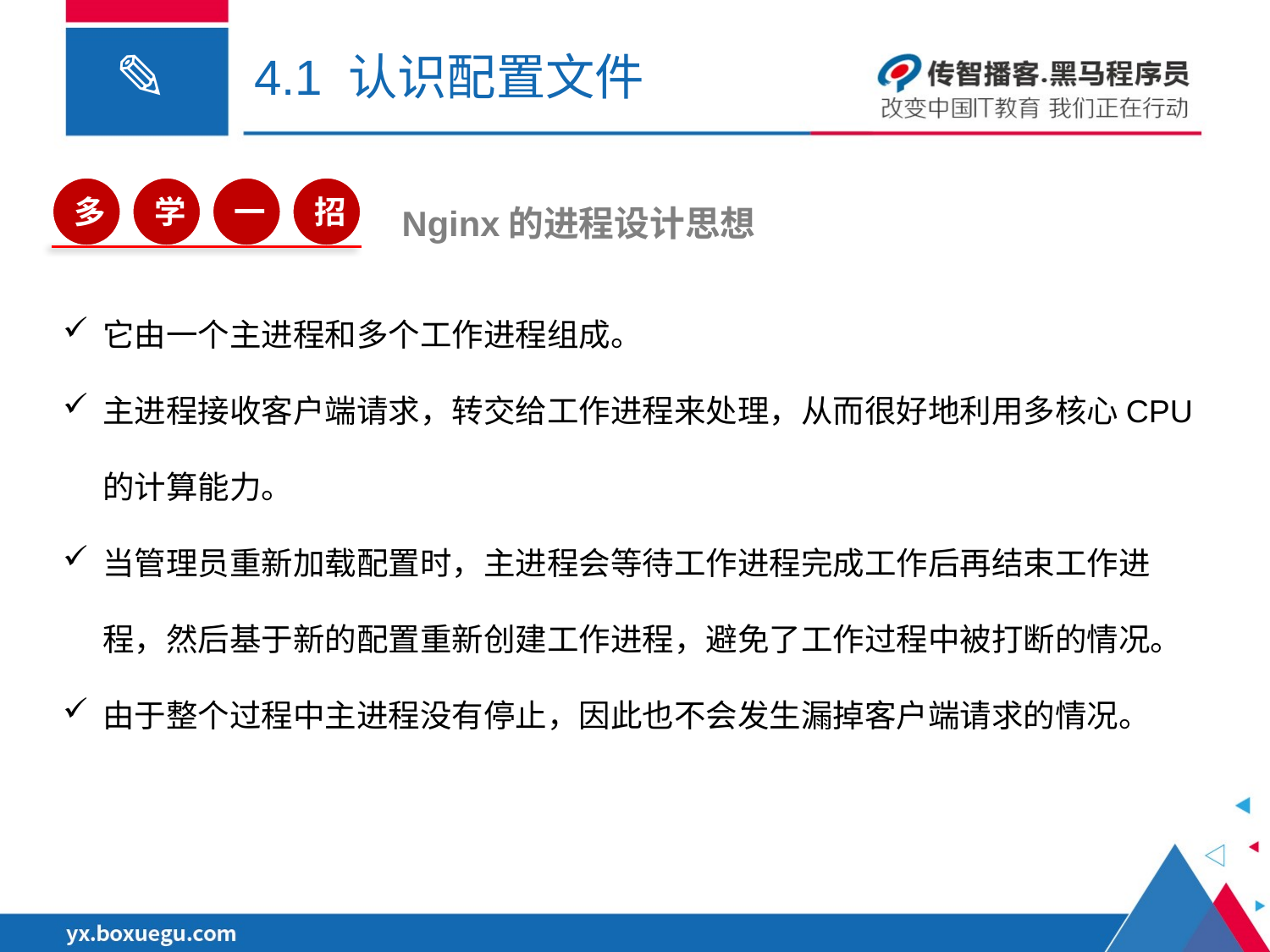

# 4.1 认识配置文件
多
学
一
招
Nginx的进程设计思想
它由一个主进程和多个工作进程组成。
主进程接收客户端请求，转交给工作进程来处理，从而很好地利用多核心CPU的计算能力。
当管理员重新加载配置时，主进程会等待工作进程完成工作后再结束工作进程，然后基于新的配置重新创建工作进程，避免了工作过程中被打断的情况。
由于整个过程中主进程没有停止，因此也不会发生漏掉客户端请求的情况。